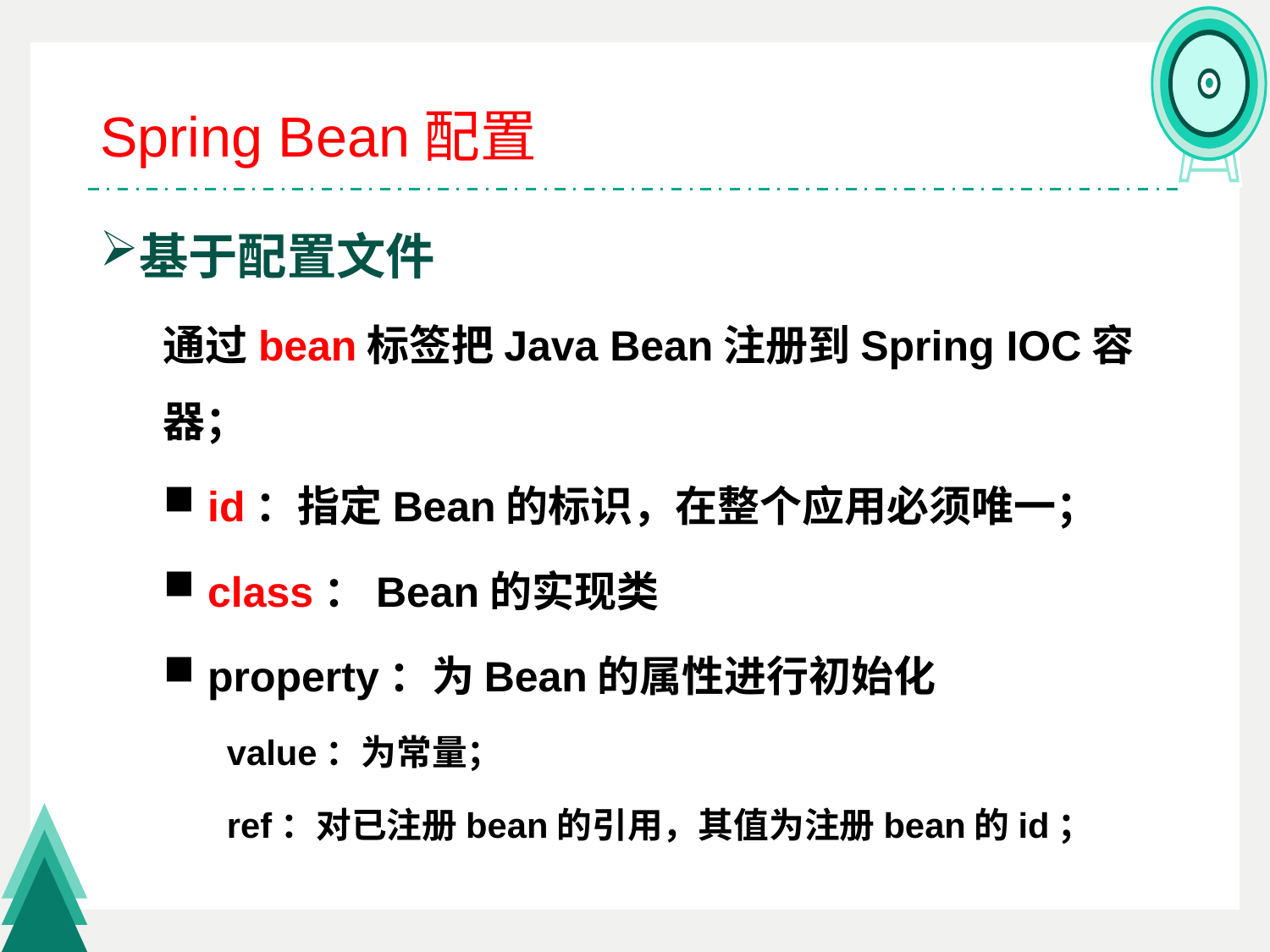

# Spring Bean配置
基于配置文件
通过bean标签把Java Bean注册到Spring IOC容器；
 id：指定Bean的标识，在整个应用必须唯一；
 class：Bean的实现类
 property：为Bean的属性进行初始化
value：为常量；
ref：对已注册bean的引用，其值为注册bean的id；